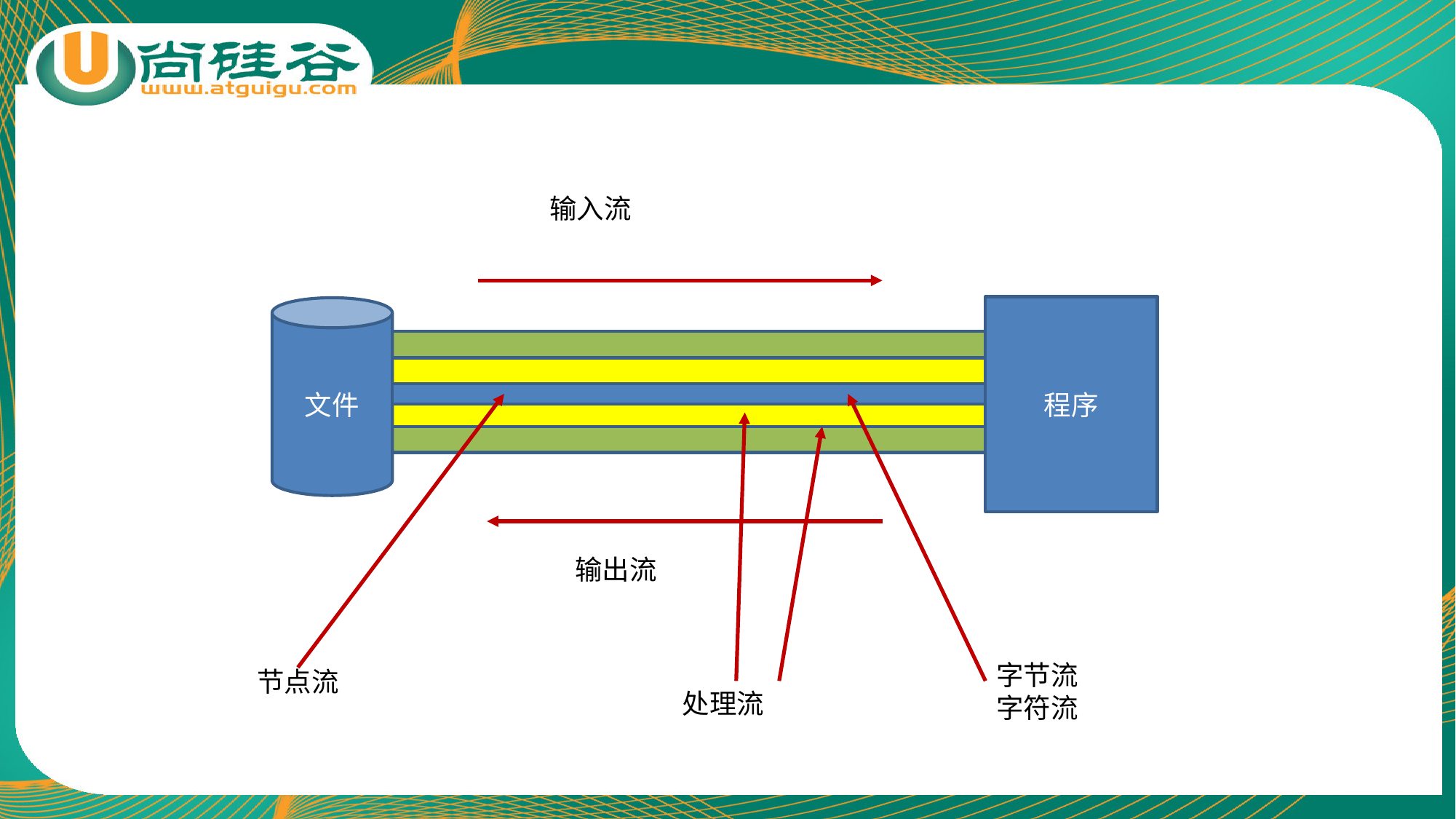

输入流
程序
文件

输出流
字节流
字符流
节点流
处理流